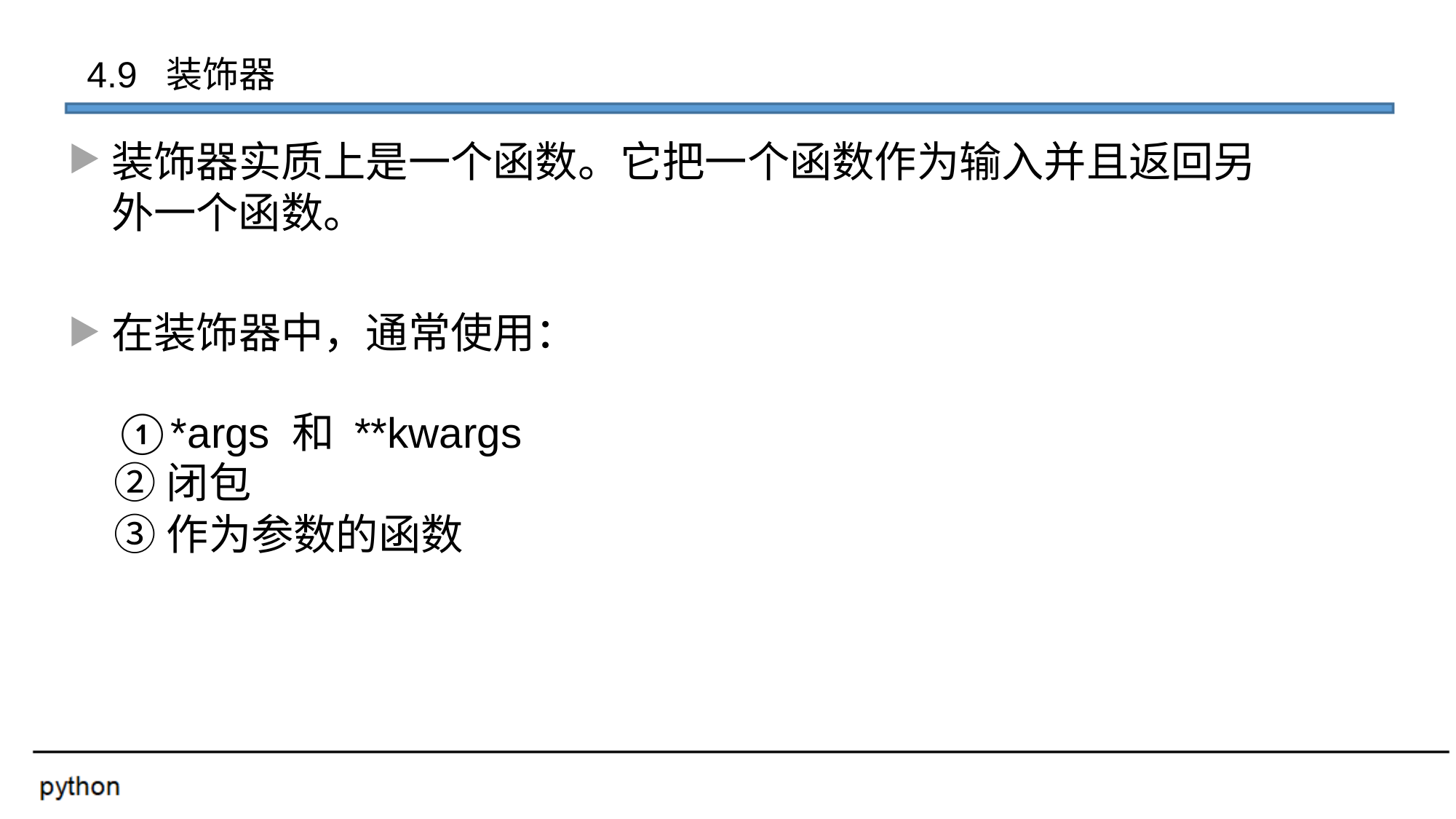

4.9  装饰器
装饰器实质上是一个函数。它把一个函数作为输入并且返回另外一个函数。

在装饰器中，通常使用：

 ①*args 和 **kwargs
 ②闭包
 ③作为参数的函数
52